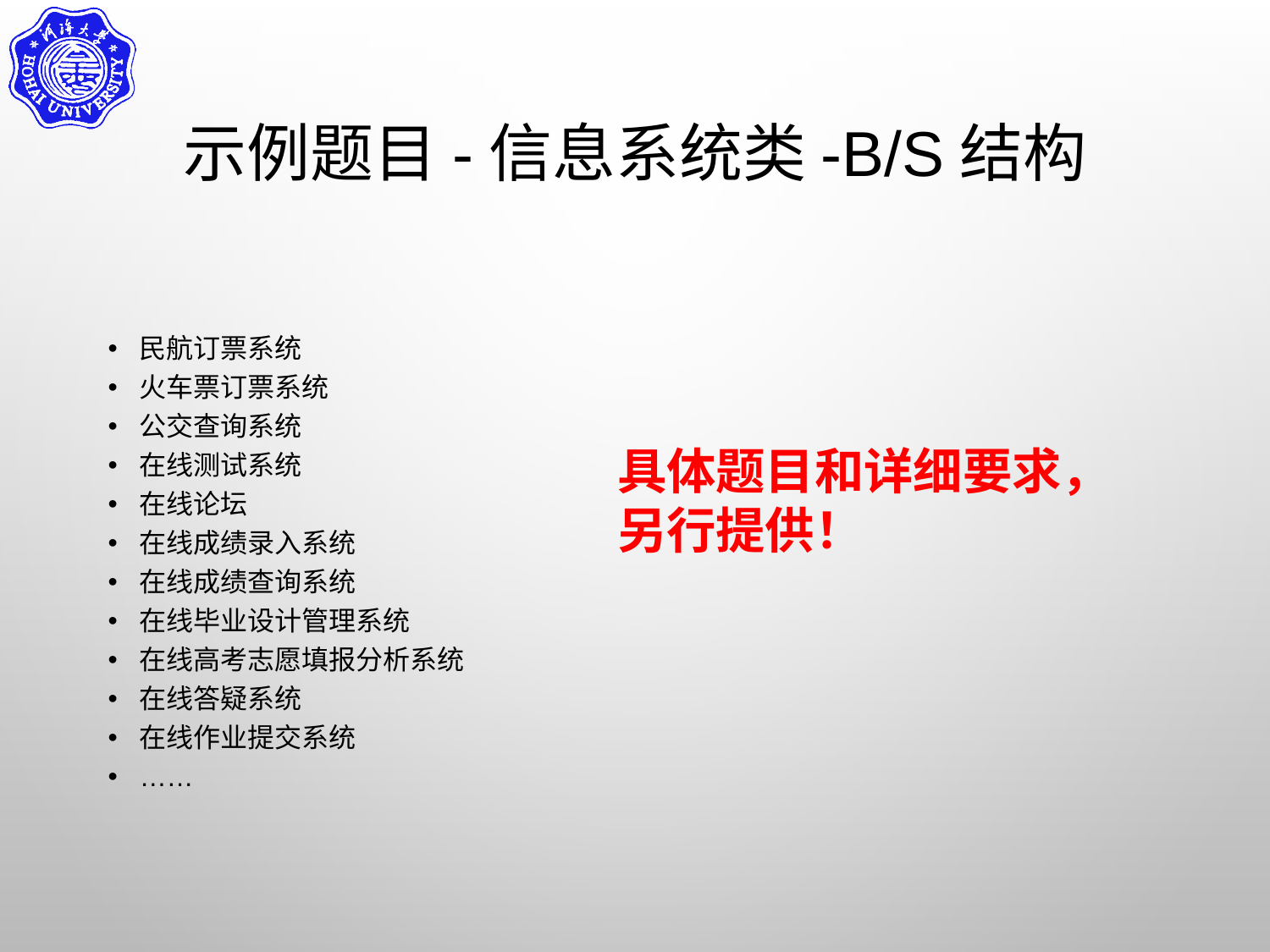

# 示例题目-信息系统类-B/S结构
民航订票系统
火车票订票系统
公交查询系统
在线测试系统
在线论坛
在线成绩录入系统
在线成绩查询系统
在线毕业设计管理系统
在线高考志愿填报分析系统
在线答疑系统
在线作业提交系统
……
具体题目和详细要求，另行提供！